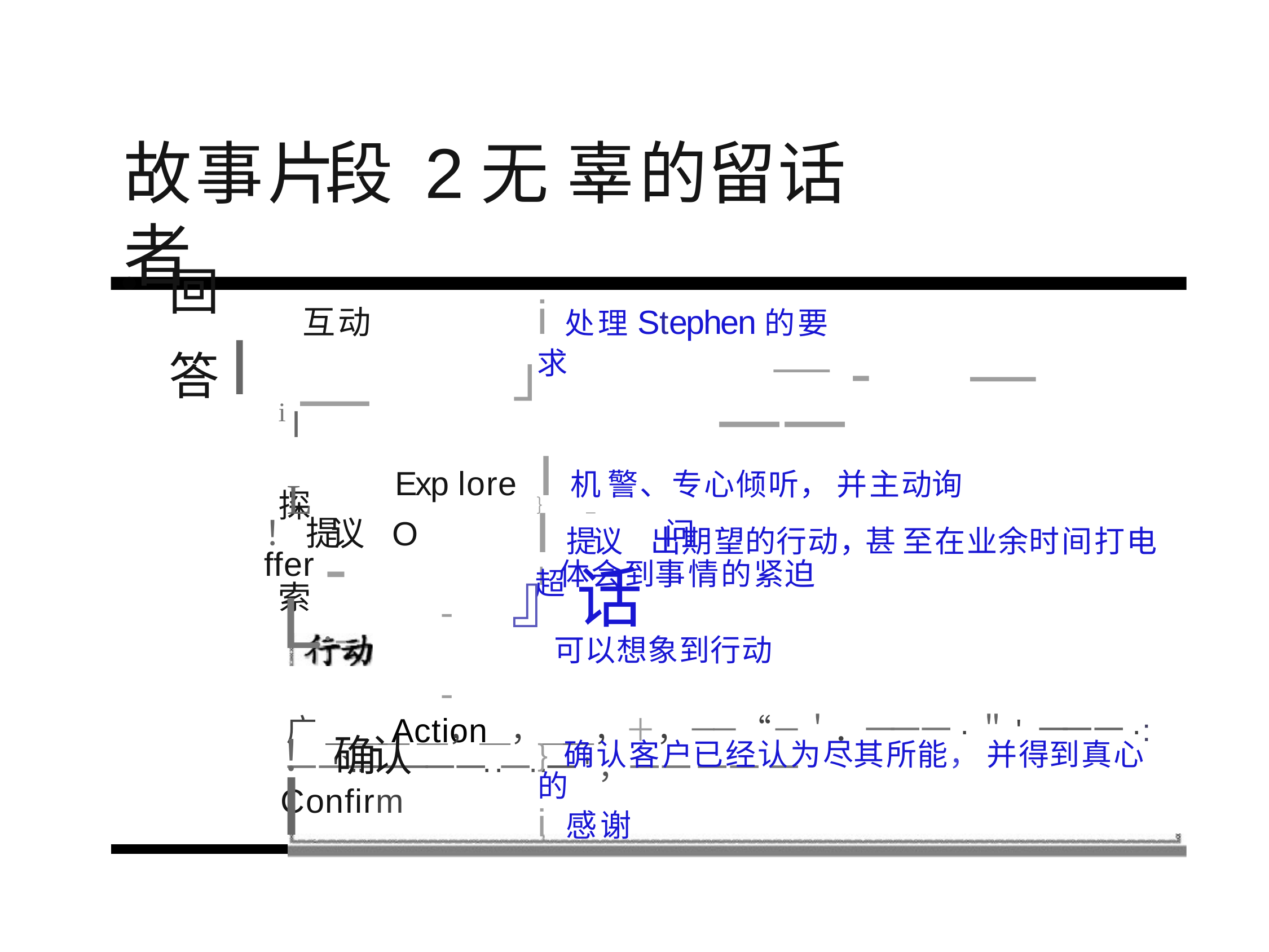

故事片段 2无 辜的留话者
回答l

i处理Stephen的要求
互动
i l—探索-
」	—-	—一一
Exp lore	I机 警、专心倾听， 并主动询问
I 体会到事情的紧迫
L
！ 提议	O ffer
L·-
｝
I提议超
＿
出期望的行动，甚 至在业余时间打电
』话
可以想象到行动
-	-
Action

广 ＿＿＿ ＿，＿，＿＿，＋，－－“－＇．一一一·＂' 一一一·: 一一··`'一一一一一··一··一'，一一 一一 一
！ 确认 Confirm
} 确认客户已经认为尽其所能， 并得到真心的
i 感谢
I